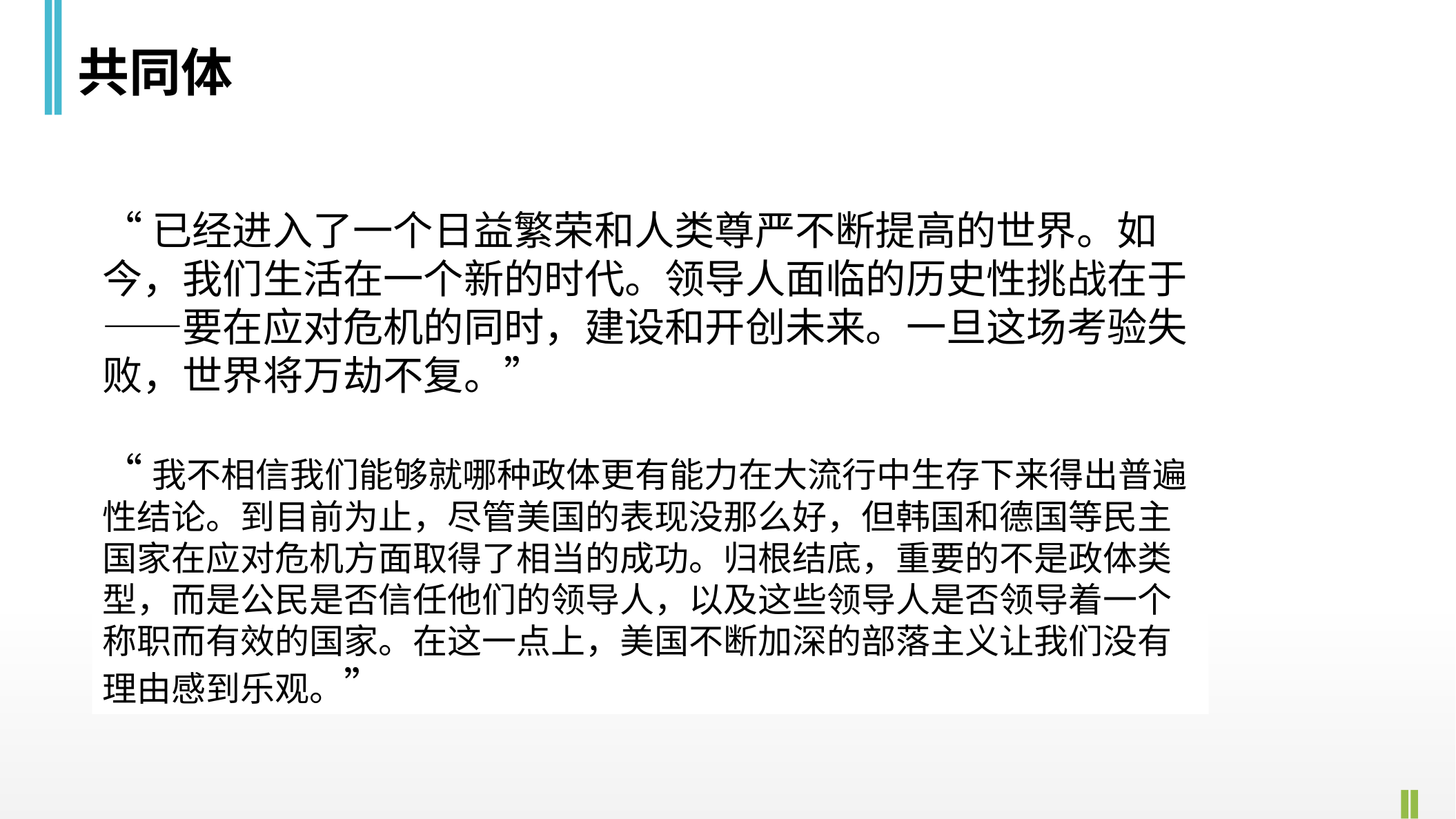

共同体
“已经进入了一个日益繁荣和人类尊严不断提高的世界。如今，我们生活在一个新的时代。领导人面临的历史性挑战在于——要在应对危机的同时，建设和开创未来。一旦这场考验失败，世界将万劫不复。”
“我不相信我们能够就哪种政体更有能力在大流行中生存下来得出普遍性结论。到目前为止，尽管美国的表现没那么好，但韩国和德国等民主国家在应对危机方面取得了相当的成功。归根结底，重要的不是政体类型，而是公民是否信任他们的领导人，以及这些领导人是否领导着一个称职而有效的国家。在这一点上，美国不断加深的部落主义让我们没有理由感到乐观。”